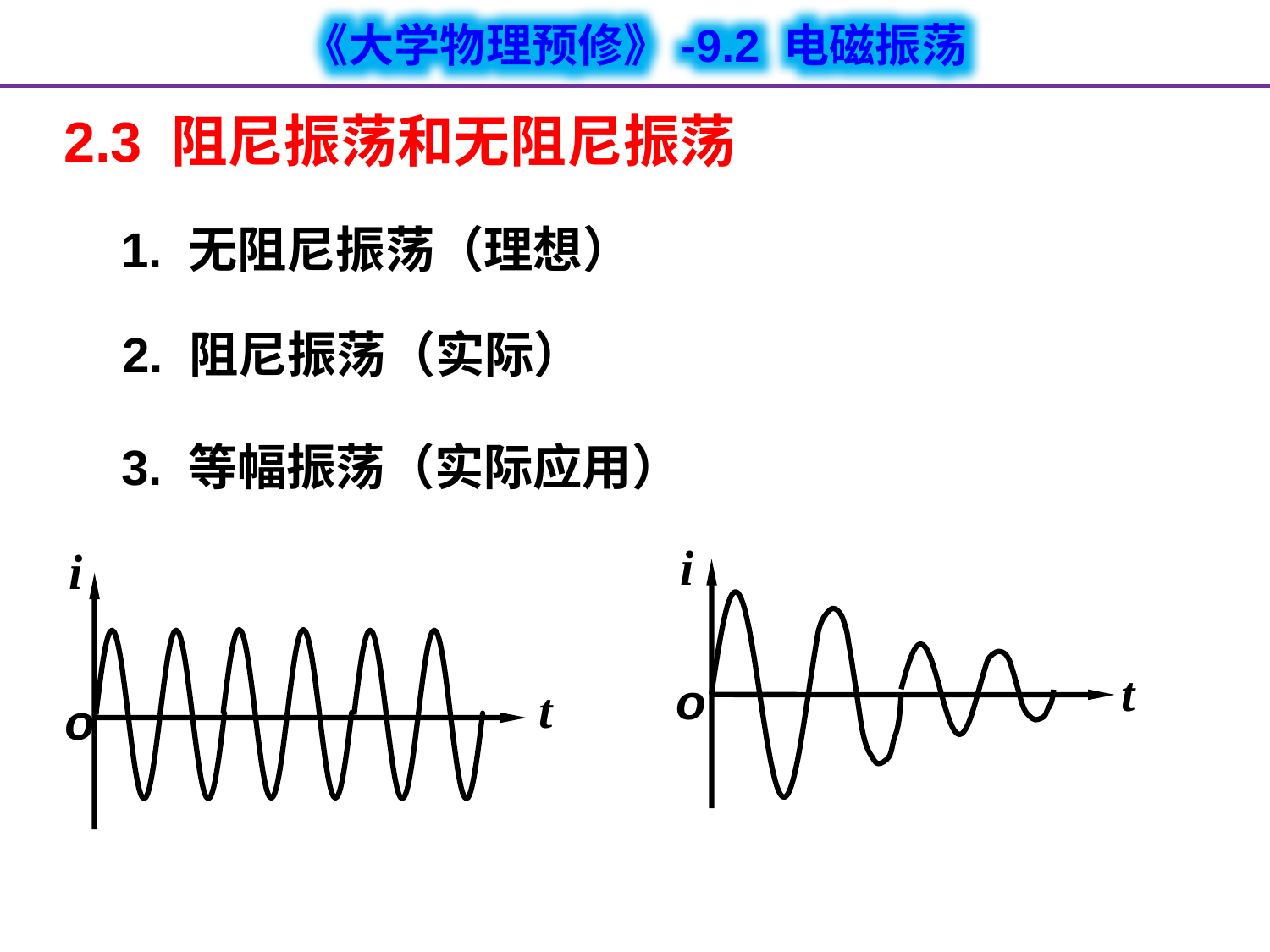

2.3 阻尼振荡和无阻尼振荡
1. 无阻尼振荡（理想）
i

t
o

2. 阻尼振荡（实际）
i

t
o

3. 等幅振荡（实际应用）